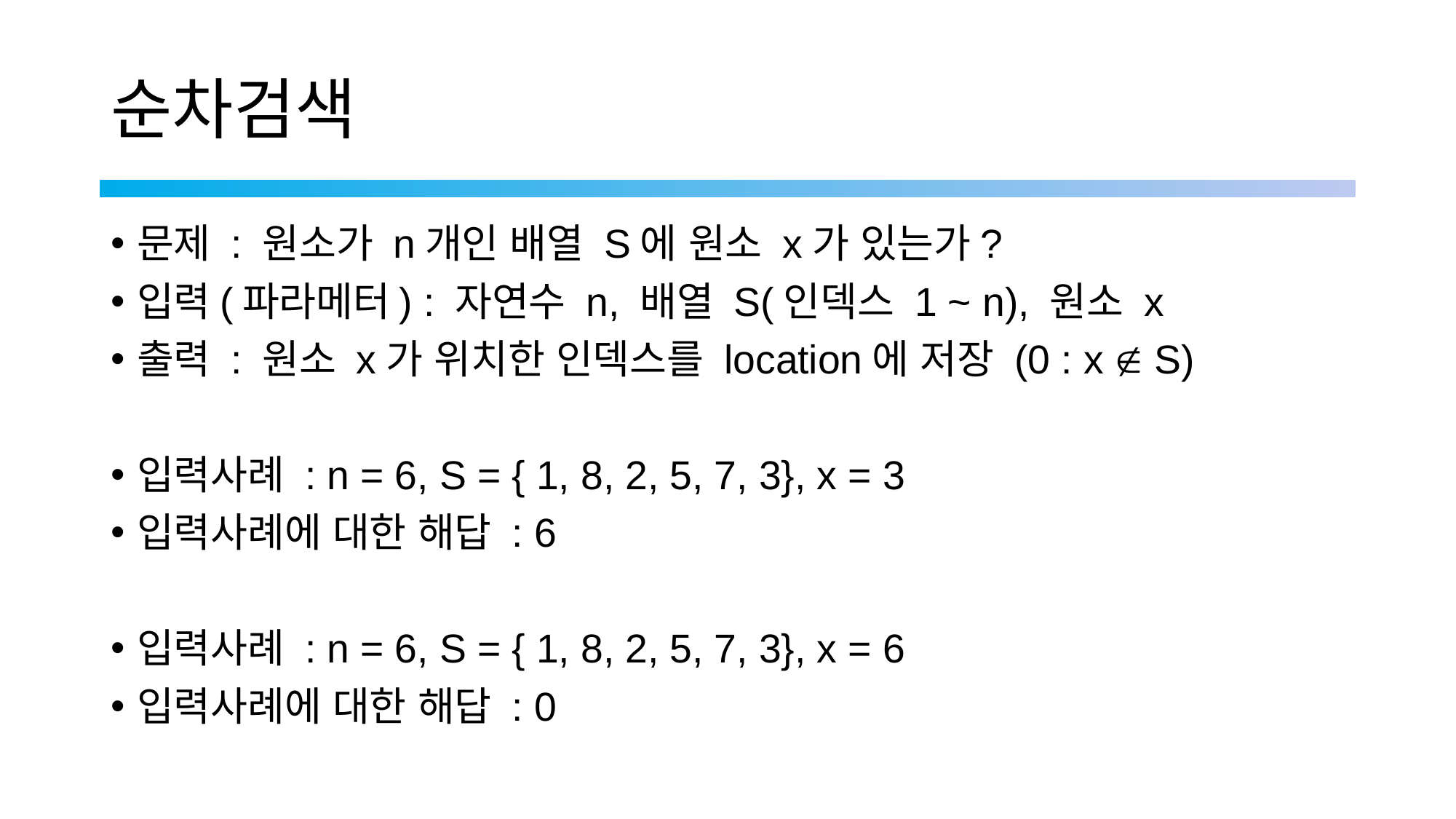

# 순차검색
문제 : 원소가 n개인 배열 S에 원소 x가 있는가?
입력(파라메터) : 자연수 n, 배열 S(인덱스 1 ~ n), 원소 x
출력 : 원소 x가 위치한 인덱스를 location에 저장 (0 : x ∉ S)

입력사례 : n = 6, S = { 1, 8, 2, 5, 7, 3}, x = 3
입력사례에 대한 해답 : 6

입력사례 : n = 6, S = { 1, 8, 2, 5, 7, 3}, x = 6
입력사례에 대한 해답 : 0